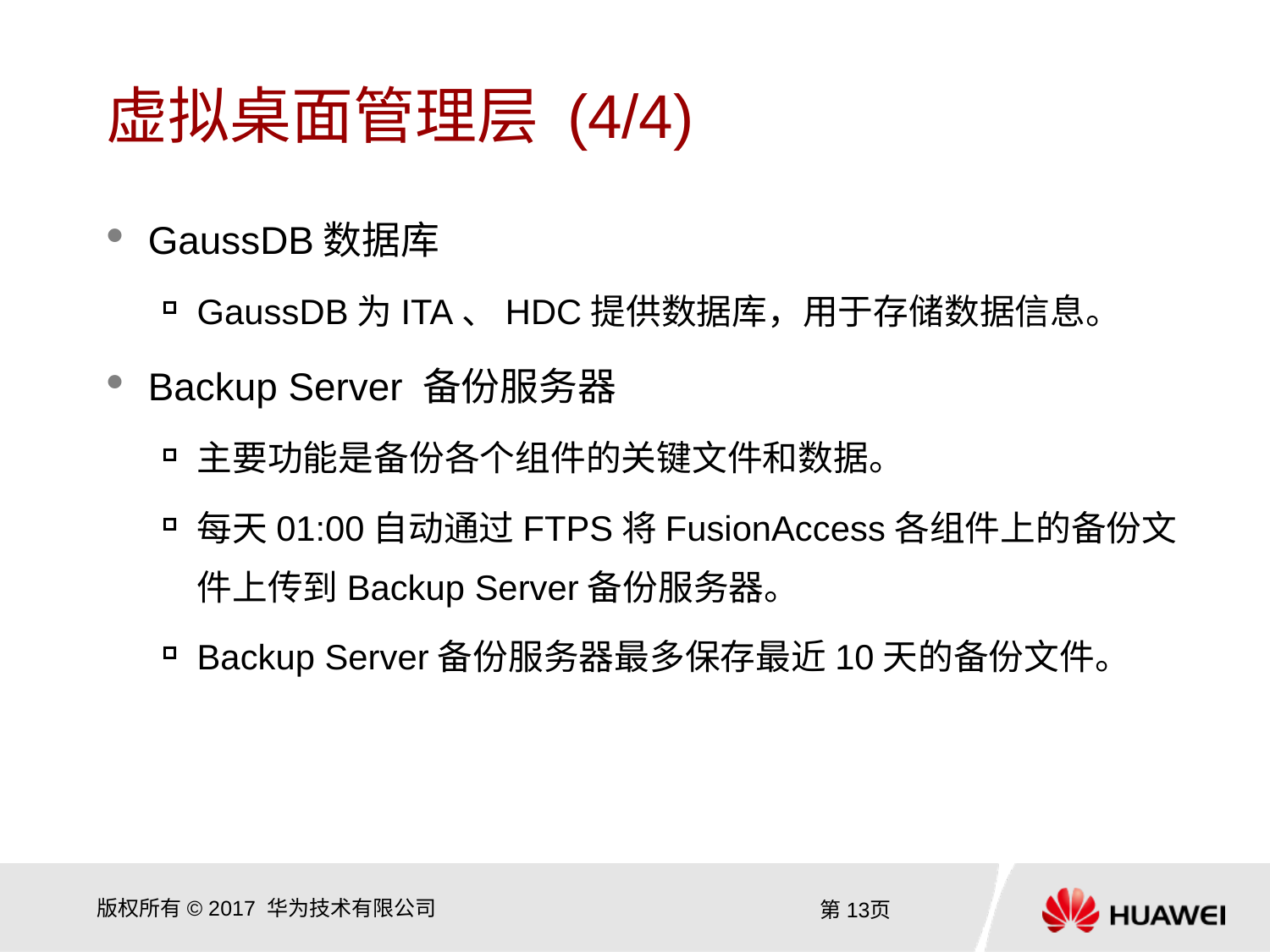

# 虚拟桌面管理层 (4/4)
GaussDB数据库
GaussDB为ITA、HDC提供数据库，用于存储数据信息。
Backup Server 备份服务器
主要功能是备份各个组件的关键文件和数据。
每天01:00自动通过FTPS将FusionAccess各组件上的备份文件上传到Backup Server备份服务器。
Backup Server备份服务器最多保存最近10天的备份文件。